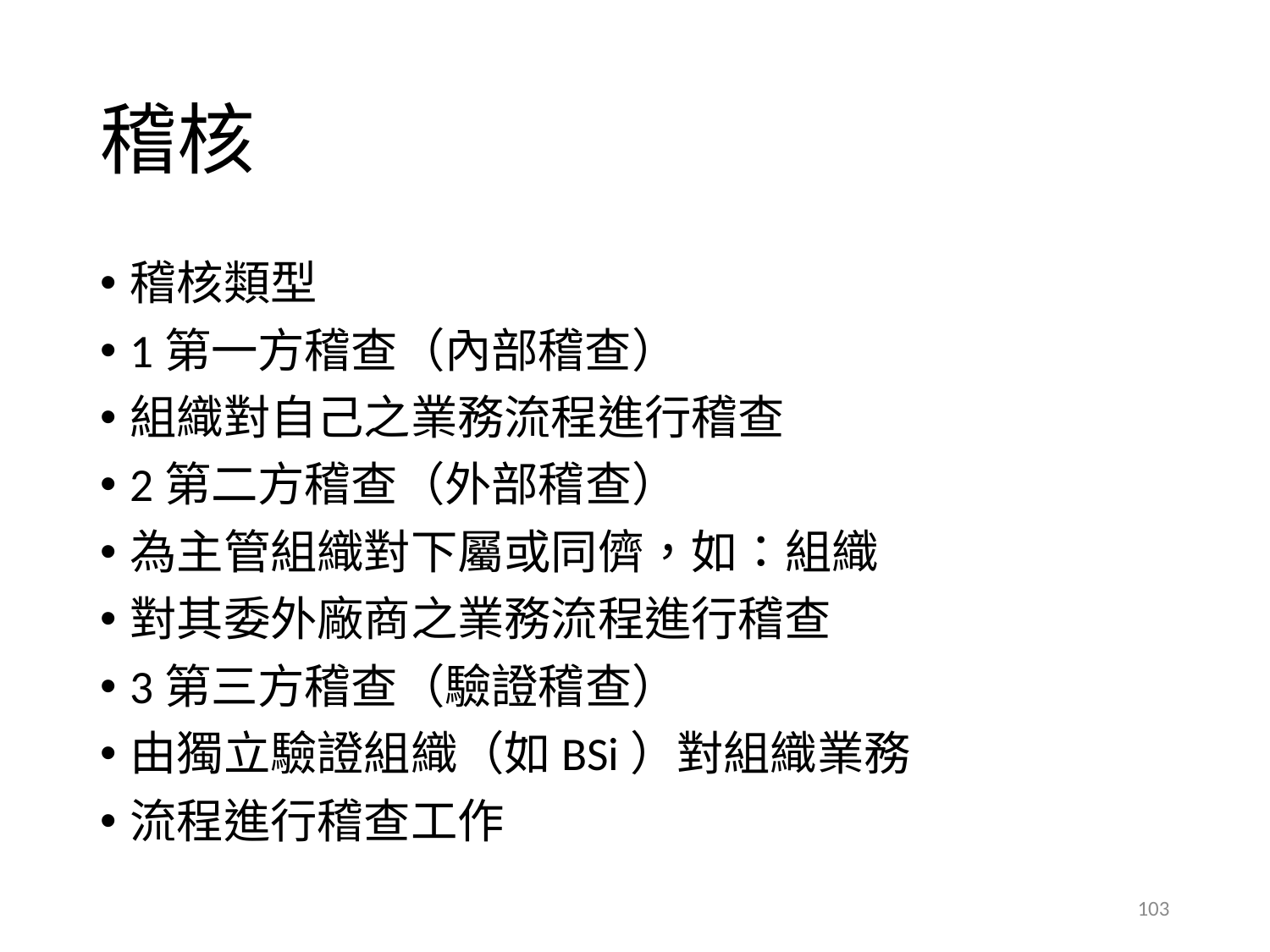

# 稽核
稽核類型
1第一方稽查（內部稽查）
組織對自己之業務流程進行稽查
2第二方稽查（外部稽查）
為主管組織對下屬或同儕，如：組織
對其委外廠商之業務流程進行稽查
3第三方稽查（驗證稽查）
由獨立驗證組織（如BSi）對組織業務
流程進行稽查工作

103